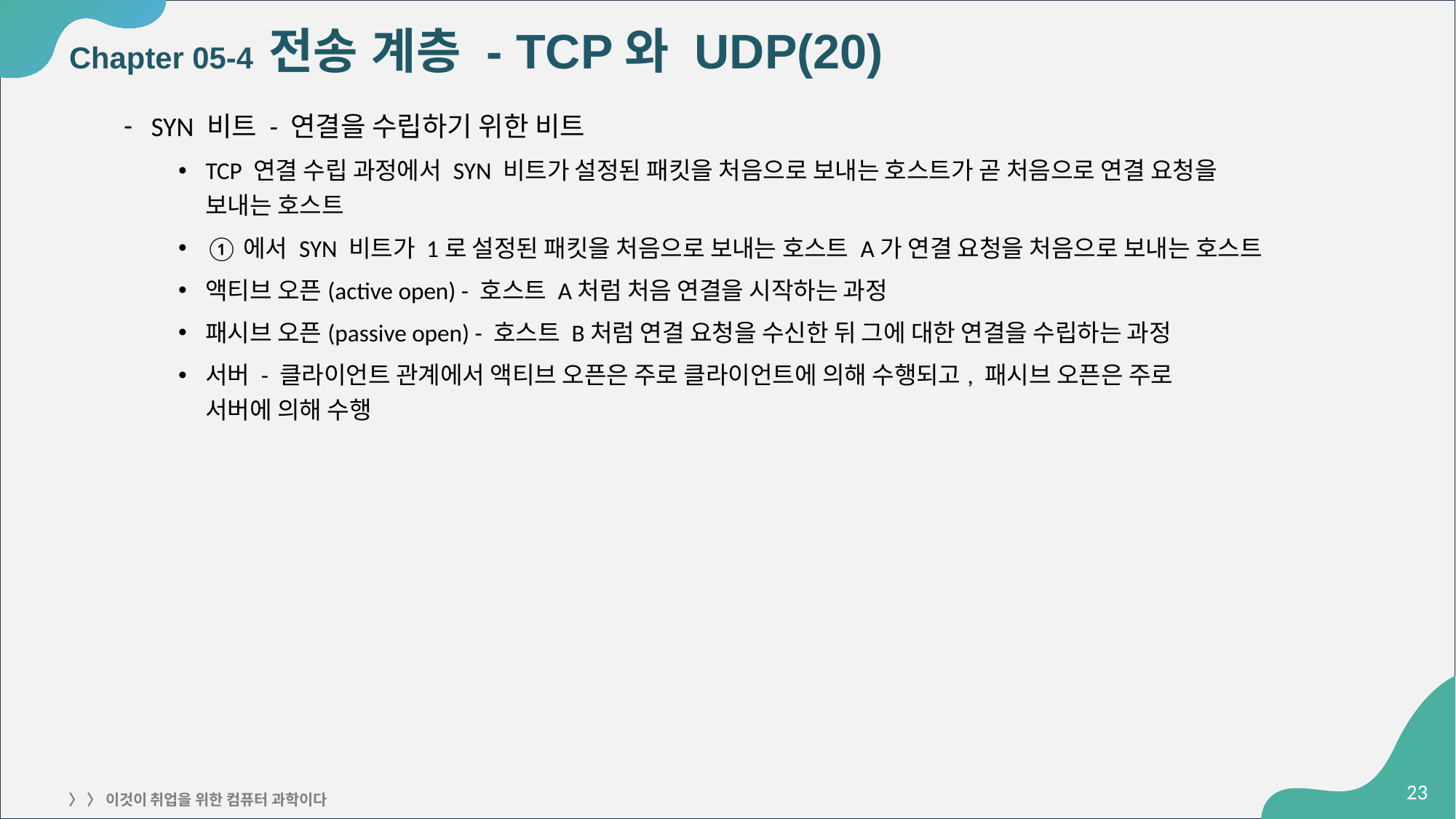

# Chapter 05-4 전송 계층 - TCP와 UDP(20)
SYN 비트 - 연결을 수립하기 위한 비트
TCP 연결 수립 과정에서 SYN 비트가 설정된 패킷을 처음으로 보내는 호스트가 곧 처음으로 연결 요청을
보내는 호스트
①에서 SYN 비트가 1로 설정된 패킷을 처음으로 보내는 호스트 A가 연결 요청을 처음으로 보내는 호스트
액티브 오픈(active open) - 호스트 A처럼 처음 연결을 시작하는 과정
패시브 오픈(passive open) - 호스트 B처럼 연결 요청을 수신한 뒤 그에 대한 연결을 수립하는 과정
서버 - 클라이언트 관계에서 액티브 오픈은 주로 클라이언트에 의해 수행되고, 패시브 오픈은 주로
서버에 의해 수행
23
〉 〉 이것이 취업을 위한 컴퓨터 과학이다